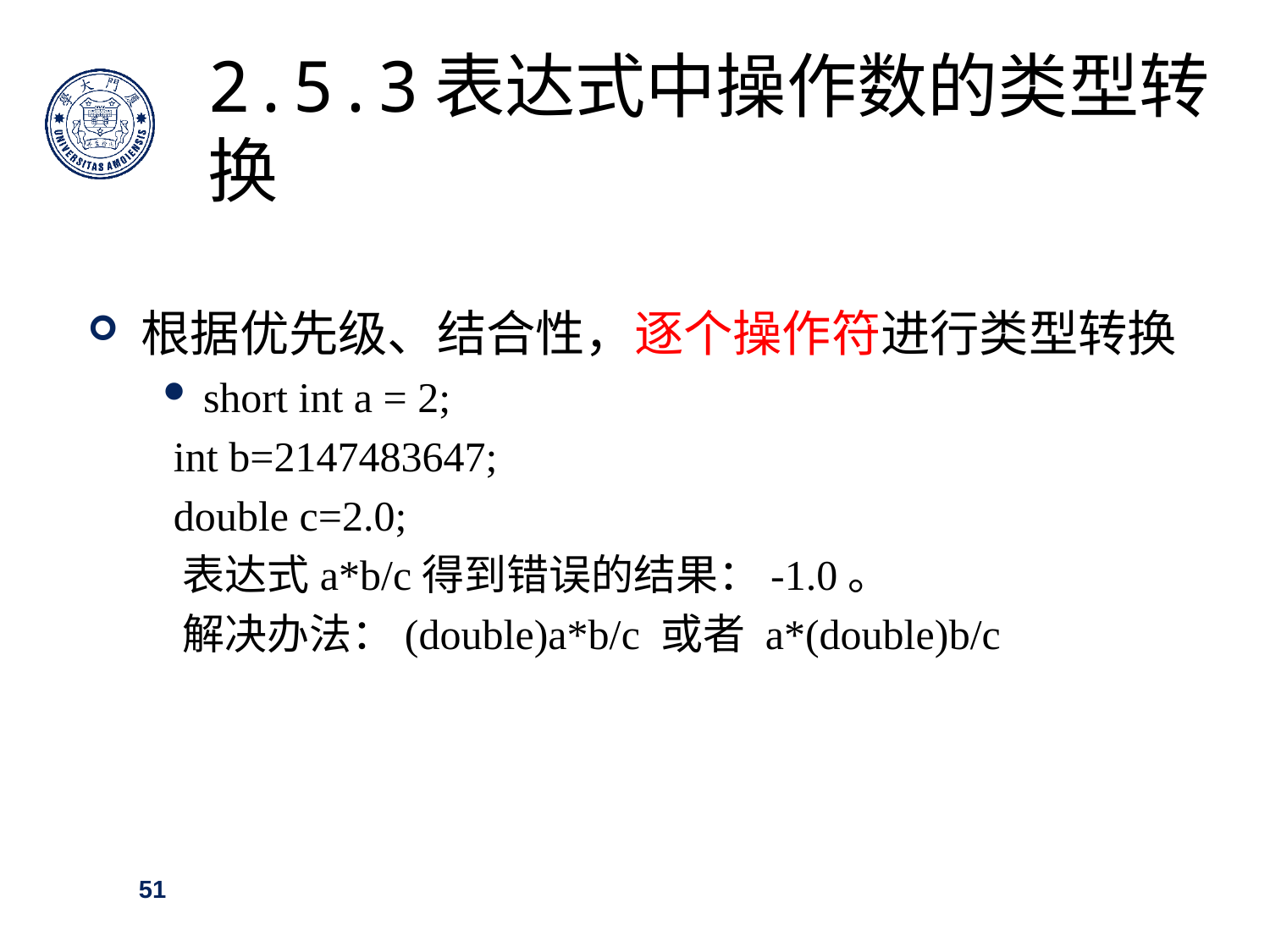

2.5.3 表达式中操作数的类型转换
 根据优先级、结合性，逐个操作符进行类型转换
 short int a = 2;
 int b=2147483647;
 double c=2.0;
 表达式a*b/c得到错误的结果：-1.0。
 解决办法：(double)a*b/c 或者 a*(double)b/c
51